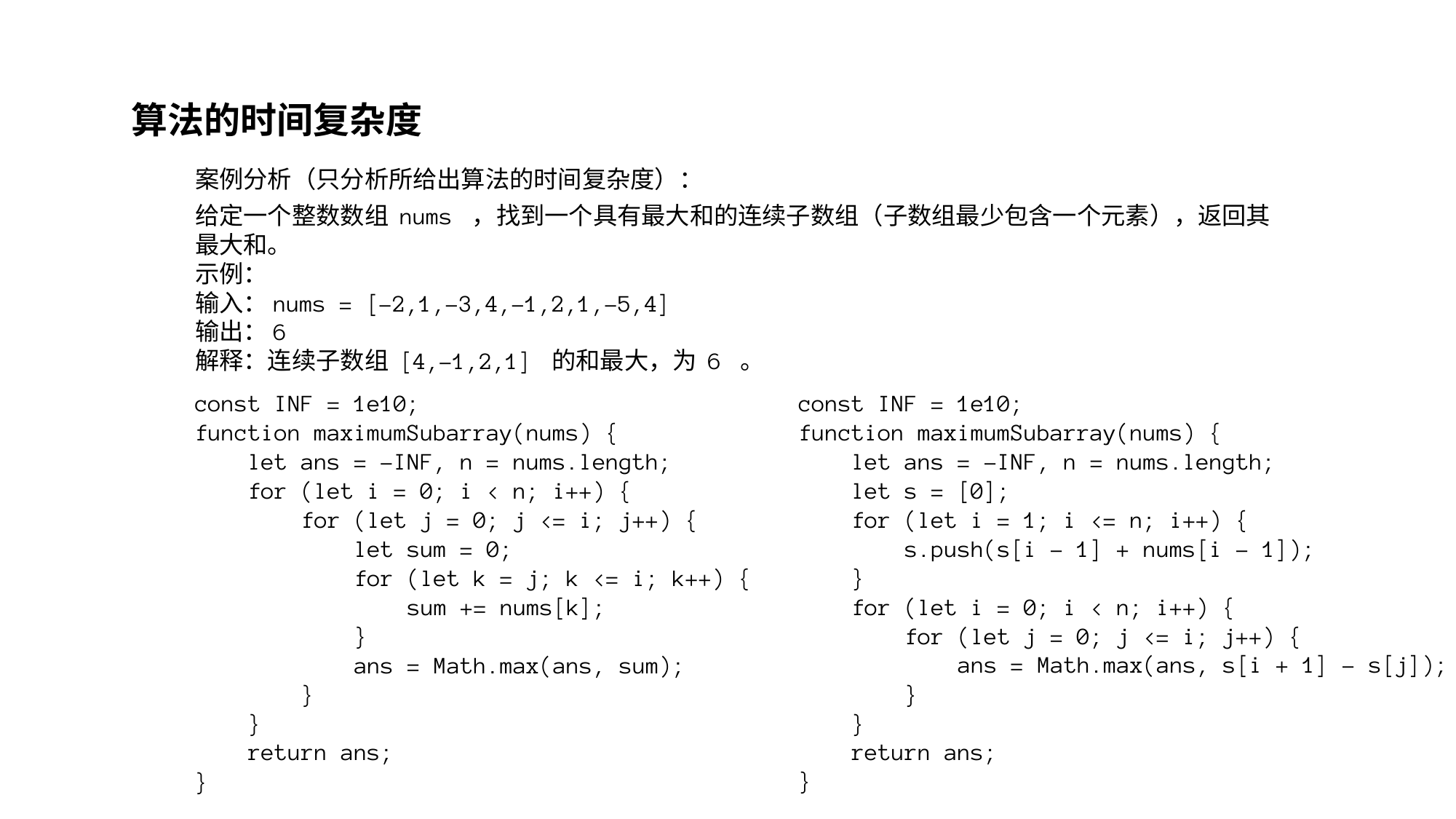

算法的时间复杂度
案例分析（只分析所给出算法的时间复杂度）：
给定一个整数数组 nums ，找到一个具有最大和的连续子数组（子数组最少包含一个元素），返回其最大和。
示例：
输入：nums = [-2,1,-3,4,-1,2,1,-5,4]
输出：6
解释：连续子数组 [4,-1,2,1] 的和最大，为 6 。
const INF = 1e10;
function maximumSubarray(nums) {
    let ans = -INF, n = nums.length;
    let s = [0];
    for (let i = 1; i <= n; i++) {
        s.push(s[i - 1] + nums[i - 1]);
    }
    for (let i = 0; i < n; i++) {
        for (let j = 0; j <= i; j++) {
            ans = Math.max(ans, s[i + 1] - s[j]);
        }
    }
    return ans;
}
const INF = 1e10;
function maximumSubarray(nums) {
    let ans = -INF, n = nums.length;
    for (let i = 0; i < n; i++) {
        for (let j = 0; j <= i; j++) {
            let sum = 0;
            for (let k = j; k <= i; k++) {
                sum += nums[k];
            }
            ans = Math.max(ans, sum);
        }
    }
    return ans;
}